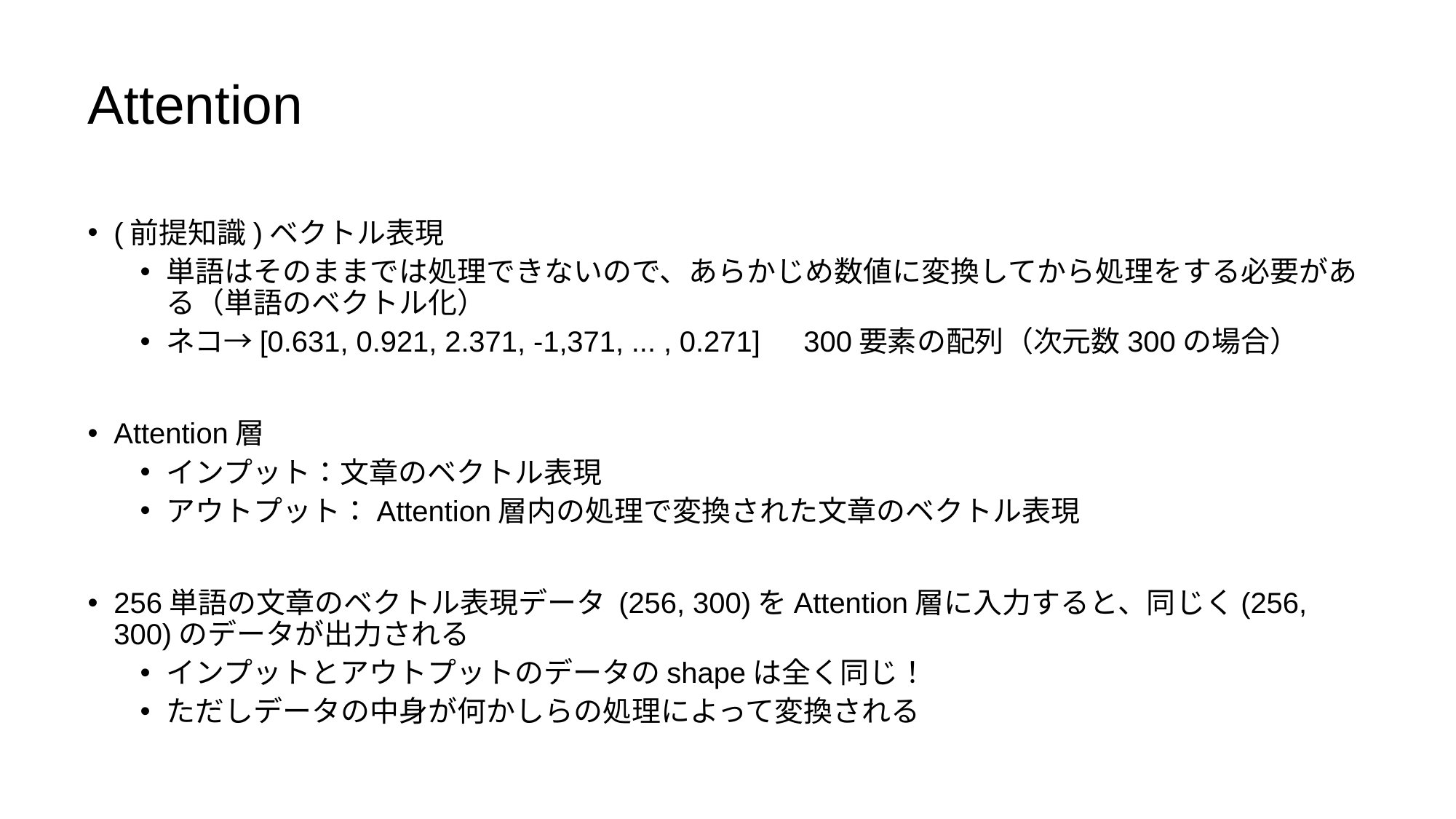

# Attention
(前提知識)ベクトル表現
単語はそのままでは処理できないので、あらかじめ数値に変換してから処理をする必要がある（単語のベクトル化）
ネコ→[0.631, 0.921, 2.371, -1,371, ... , 0.271]　300要素の配列（次元数300の場合）

Attention層
インプット：文章のベクトル表現
アウトプット：Attention層内の処理で変換された文章のベクトル表現

256単語の文章のベクトル表現データ (256, 300)をAttention層に入力すると、同じく(256, 300)のデータが出力される
インプットとアウトプットのデータのshapeは全く同じ！
ただしデータの中身が何かしらの処理によって変換される